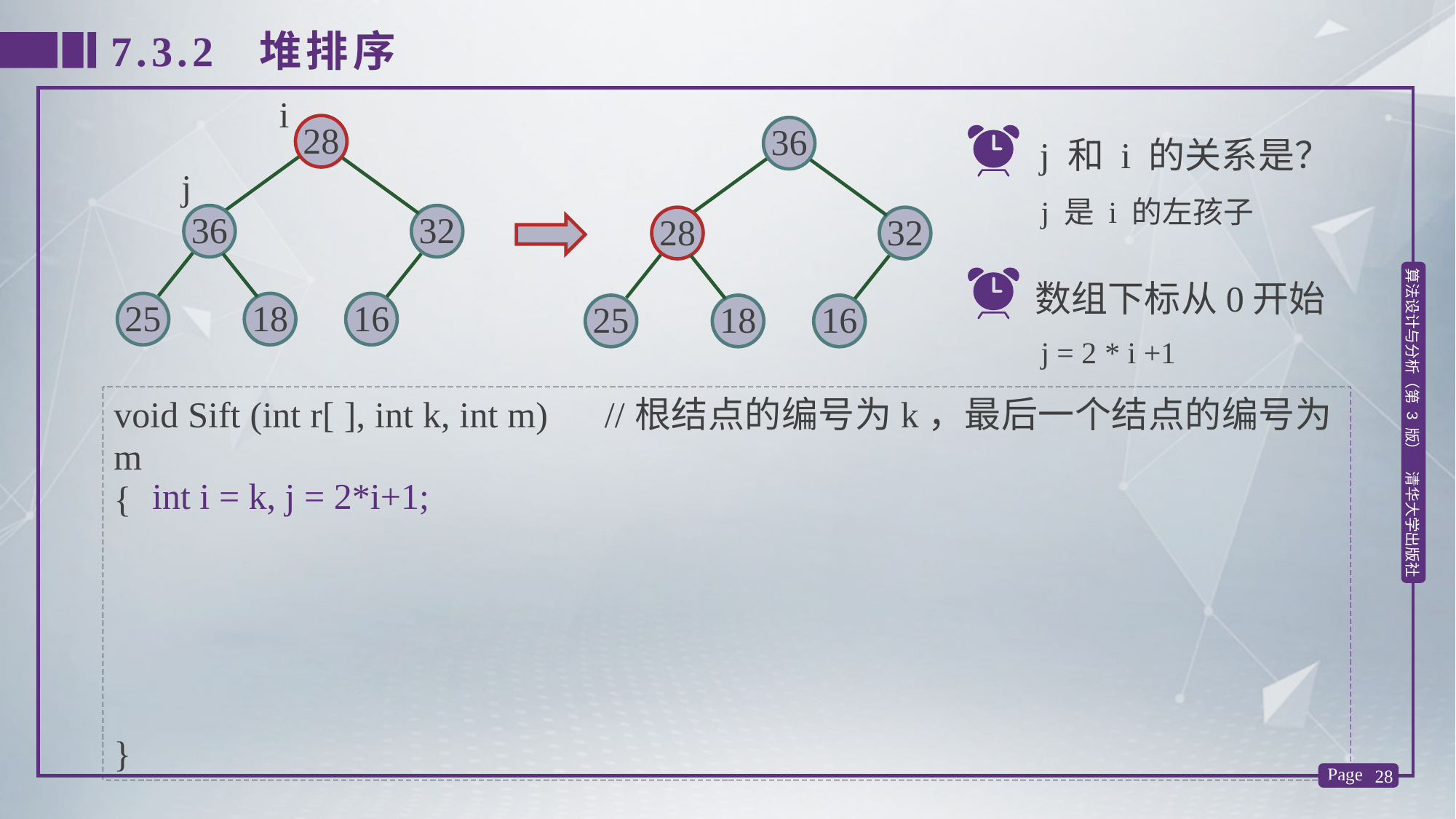

7.3.2  堆排序
i
j 和 i 的关系是？

28
36

j

j 是 i 的左孩子
36
32
28
32

数组下标从0开始

25
18
16
25
18
16
j = 2 * i +1
void Sift (int r[ ], int k, int m)      //根结点的编号为k，最后一个结点的编号为m
{

}
    int i = k, j = 2*i+1;